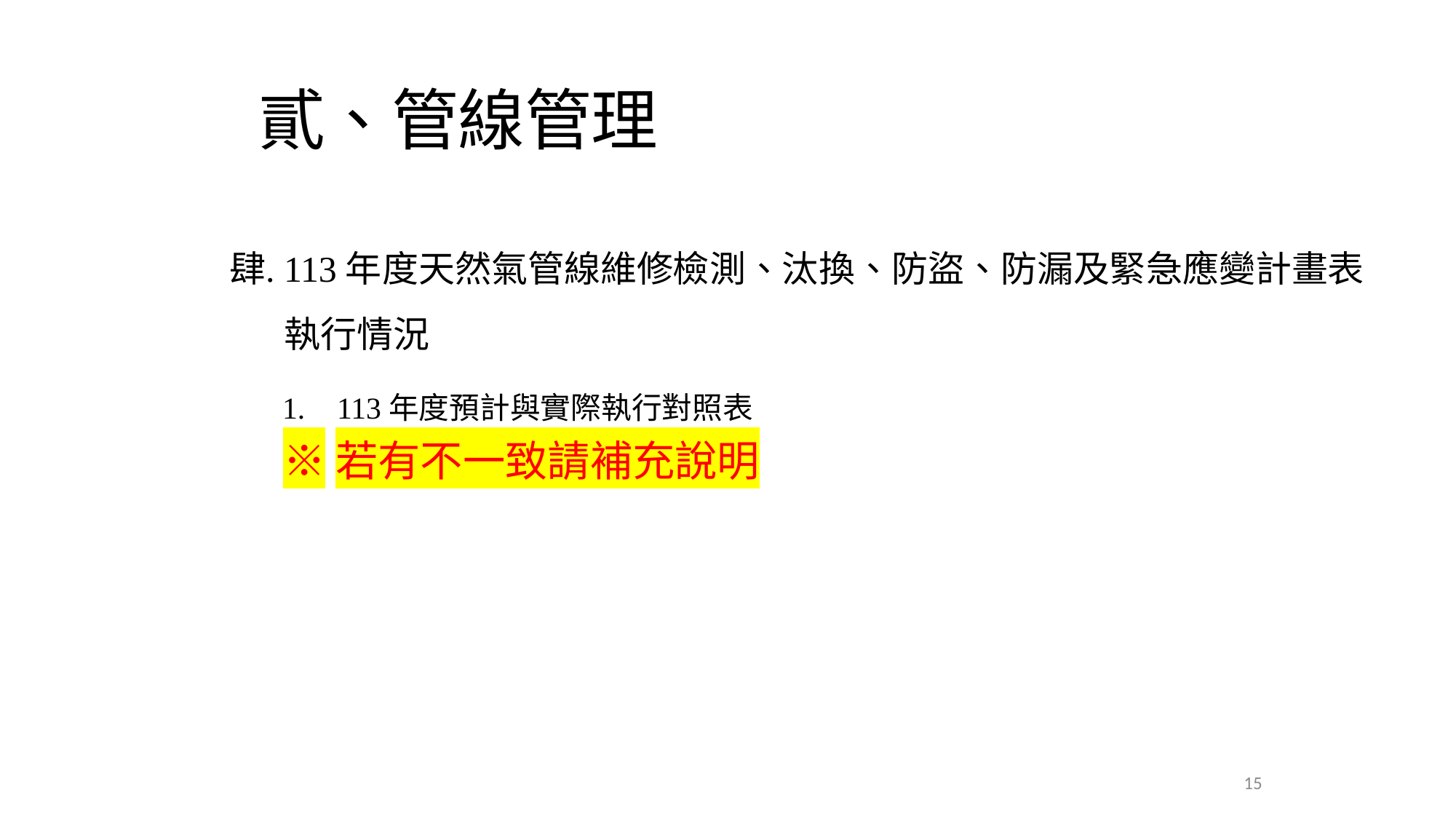

# 貳、管線管理
113年度天然氣管線維修檢測、汰換、防盜、防漏及緊急應變計畫表執行情況
113年度預計與實際執行對照表
※若有不一致請補充說明
15